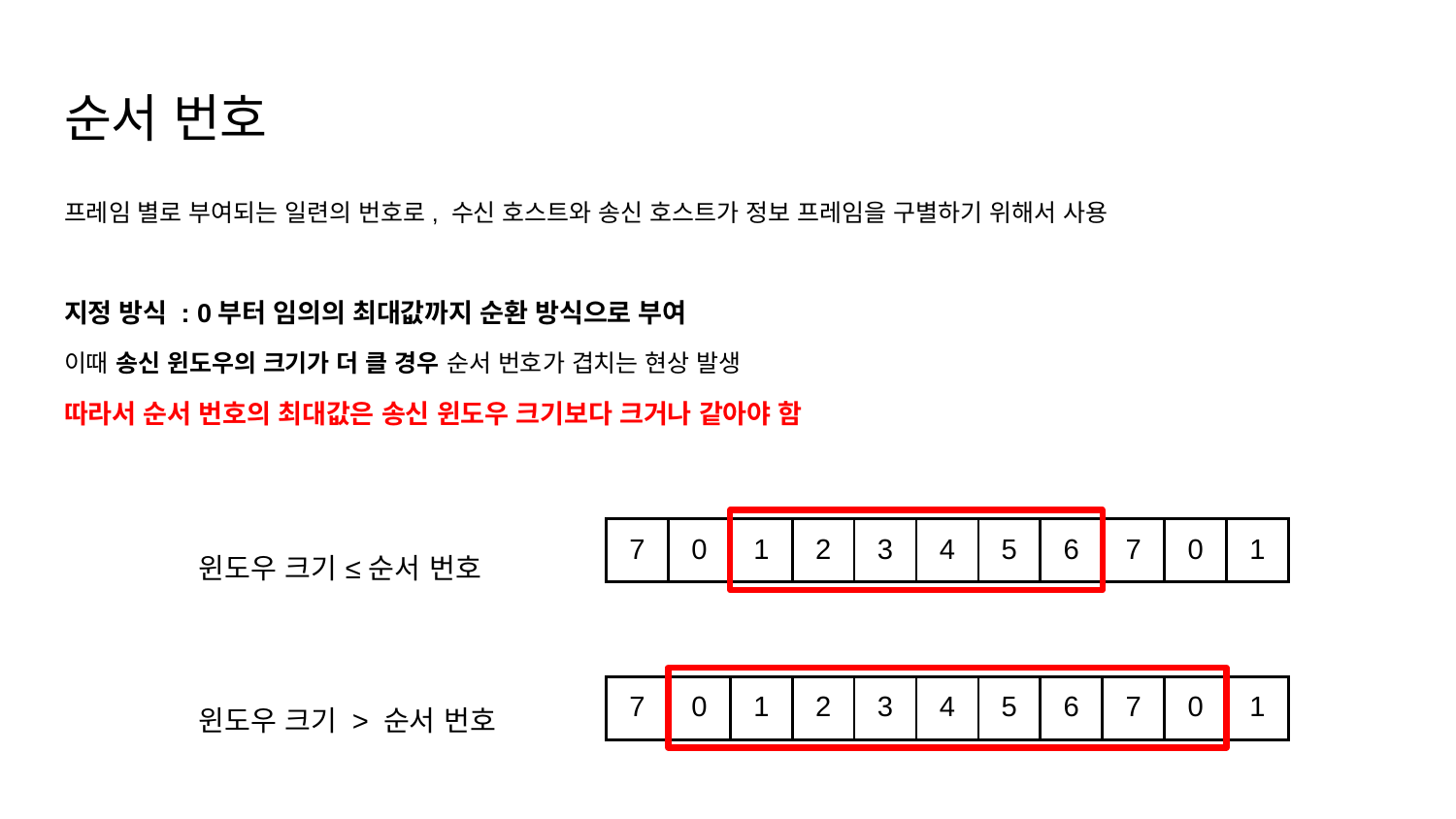

# 순서 번호

프레임 별로 부여되는 일련의 번호로, 수신 호스트와 송신 호스트가 정보 프레임을 구별하기 위해서 사용

지정 방식 : 0부터 임의의 최대값까지 순환 방식으로 부여
이때 송신 윈도우의 크기가 더 클 경우 순서 번호가 겹치는 현상 발생
따라서 순서 번호의 최대값은 송신 윈도우 크기보다 크거나 같아야 함

윈도우 크기 ≤ 순서 번호

윈도우 크기 > 순서 번호
| 7 | 0 | 1 | 2 | 3 | 4 | 5 | 6 | 7 | 0 | 1 |
| --- | --- | --- | --- | --- | --- | --- | --- | --- | --- | --- |

| 7 | 0 | 1 | 2 | 3 | 4 | 5 | 6 | 7 | 0 | 1 |
| --- | --- | --- | --- | --- | --- | --- | --- | --- | --- | --- |